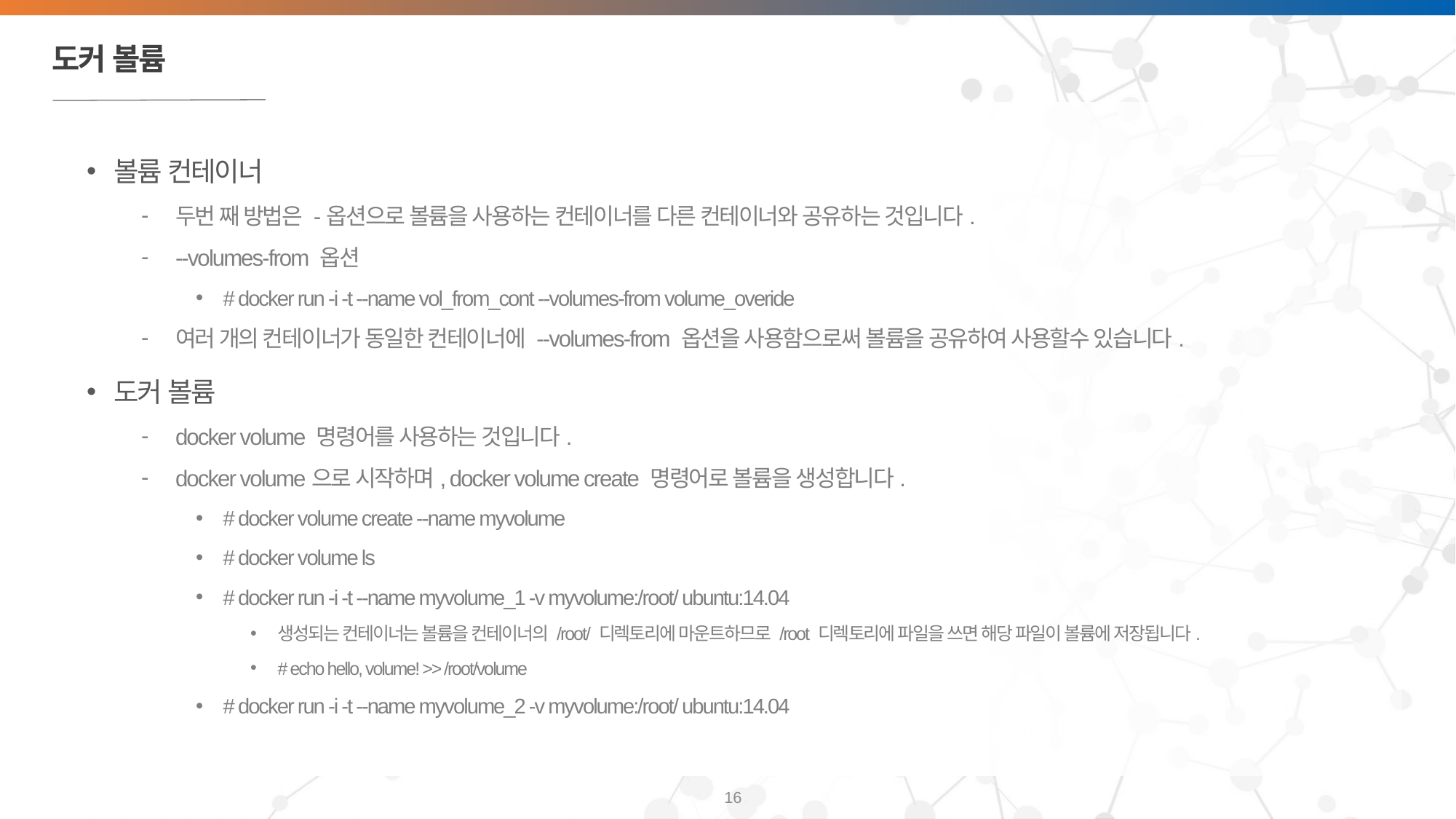

# 도커 볼륨

볼륨 컨테이너
두번 째 방법은 -옵션으로 볼륨을 사용하는 컨테이너를 다른 컨테이너와 공유하는 것입니다.
--volumes-from 옵션
# docker run -i -t --name vol_from_cont --volumes-from volume_overide
여러 개의 컨테이너가 동일한 컨테이너에 --volumes-from 옵션을 사용함으로써 볼륨을 공유하여 사용할수 있습니다.
도커 볼륨
docker volume 명령어를 사용하는 것입니다.
docker volume으로 시작하며, docker volume create 명령어로 볼륨을 생성합니다.
# docker volume create --name myvolume
# docker volume ls
# docker run -i -t --name myvolume_1 -v myvolume:/root/ ubuntu:14.04
생성되는 컨테이너는 볼륨을 컨테이너의 /root/ 디렉토리에 마운트하므로 /root 디렉토리에 파일을 쓰면 해당 파일이 볼륨에 저장됩니다.
# echo hello, volume! >> /root/volume
# docker run -i -t --name myvolume_2 -v myvolume:/root/ ubuntu:14.04

16